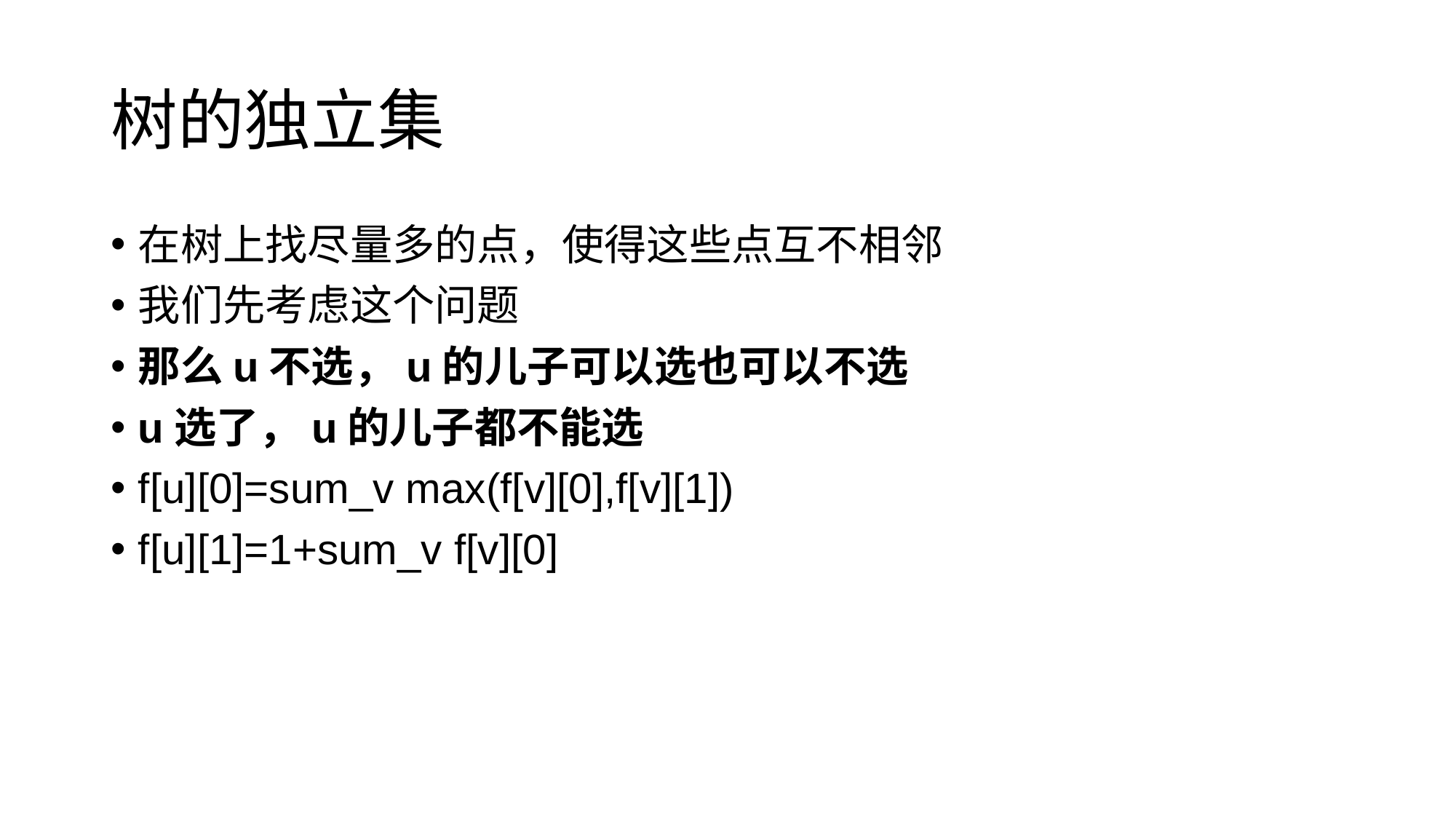

# 树的独立集
在树上找尽量多的点，使得这些点互不相邻
我们先考虑这个问题
那么u不选，u的儿子可以选也可以不选
u选了，u的儿子都不能选
f[u][0]=sum_v max(f[v][0],f[v][1])
f[u][1]=1+sum_v f[v][0]